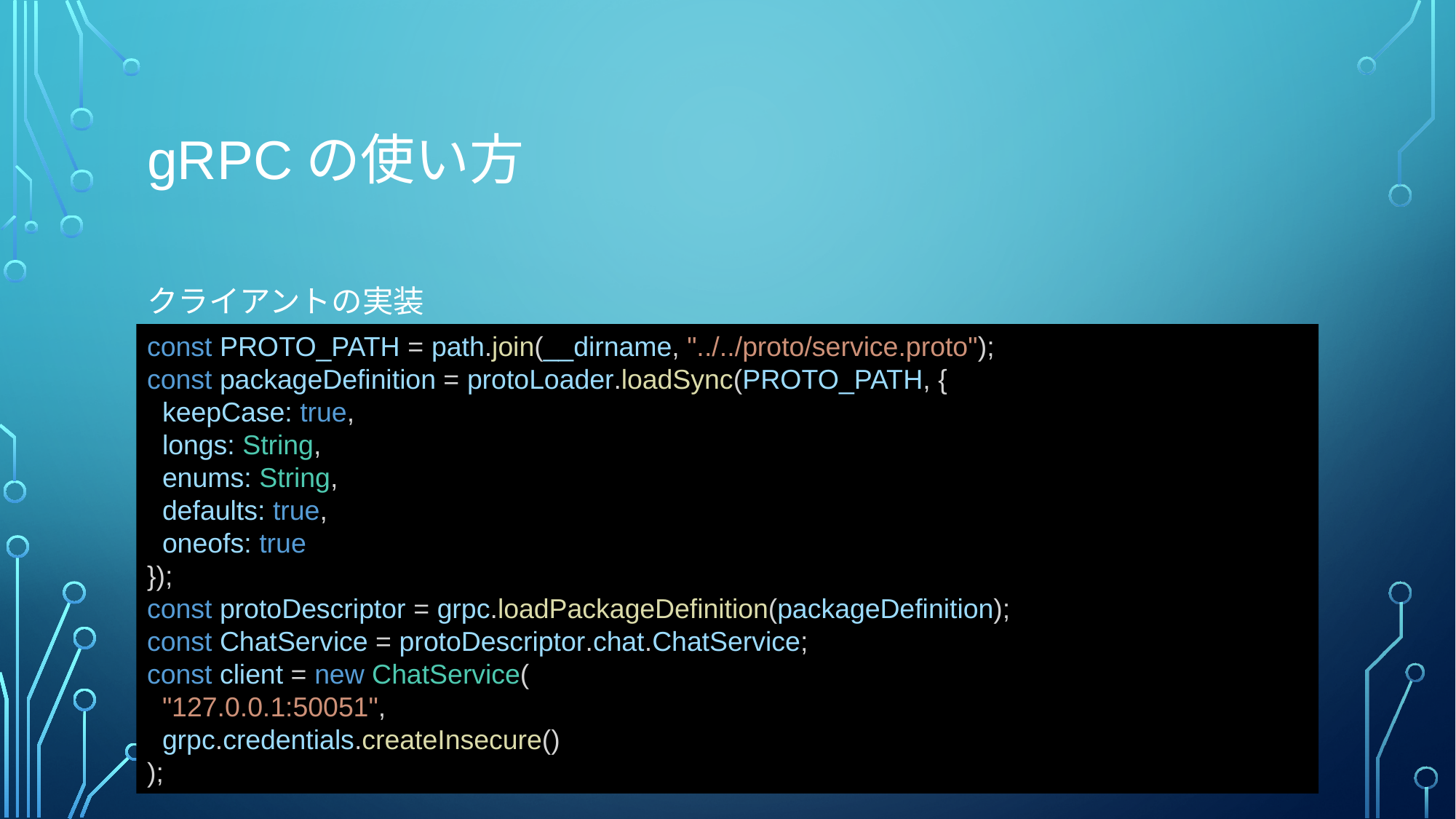

# gRPCの使い方
クライアントの実装
const PROTO_PATH = path.join(__dirname, "../../proto/service.proto");
const packageDefinition = protoLoader.loadSync(PROTO_PATH, {
  keepCase: true,
  longs: String,
  enums: String,
  defaults: true,
  oneofs: true
});
const protoDescriptor = grpc.loadPackageDefinition(packageDefinition);
const ChatService = protoDescriptor.chat.ChatService;
const client = new ChatService(
  "127.0.0.1:50051",
  grpc.credentials.createInsecure()
);